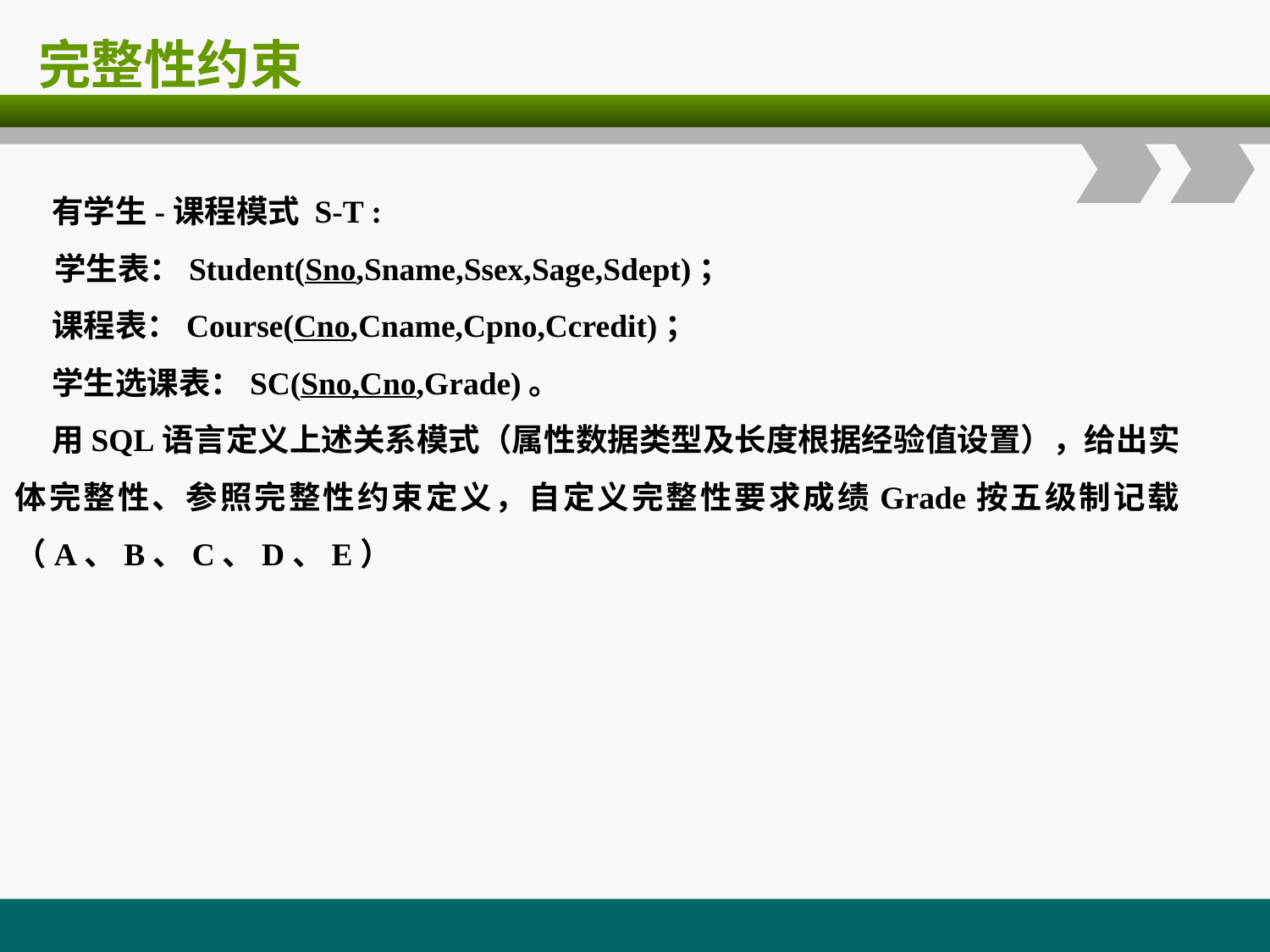

# 完整性约束
有学生-课程模式 S-T :
  学生表：Student(Sno,Sname,Ssex,Sage,Sdept)；
课程表：Course(Cno,Cname,Cpno,Ccredit)；
学生选课表：SC(Sno,Cno,Grade)。
用SQL语言定义上述关系模式（属性数据类型及长度根据经验值设置），给出实体完整性、参照完整性约束定义，自定义完整性要求成绩Grade按五级制记载（A、B、C、D、E）